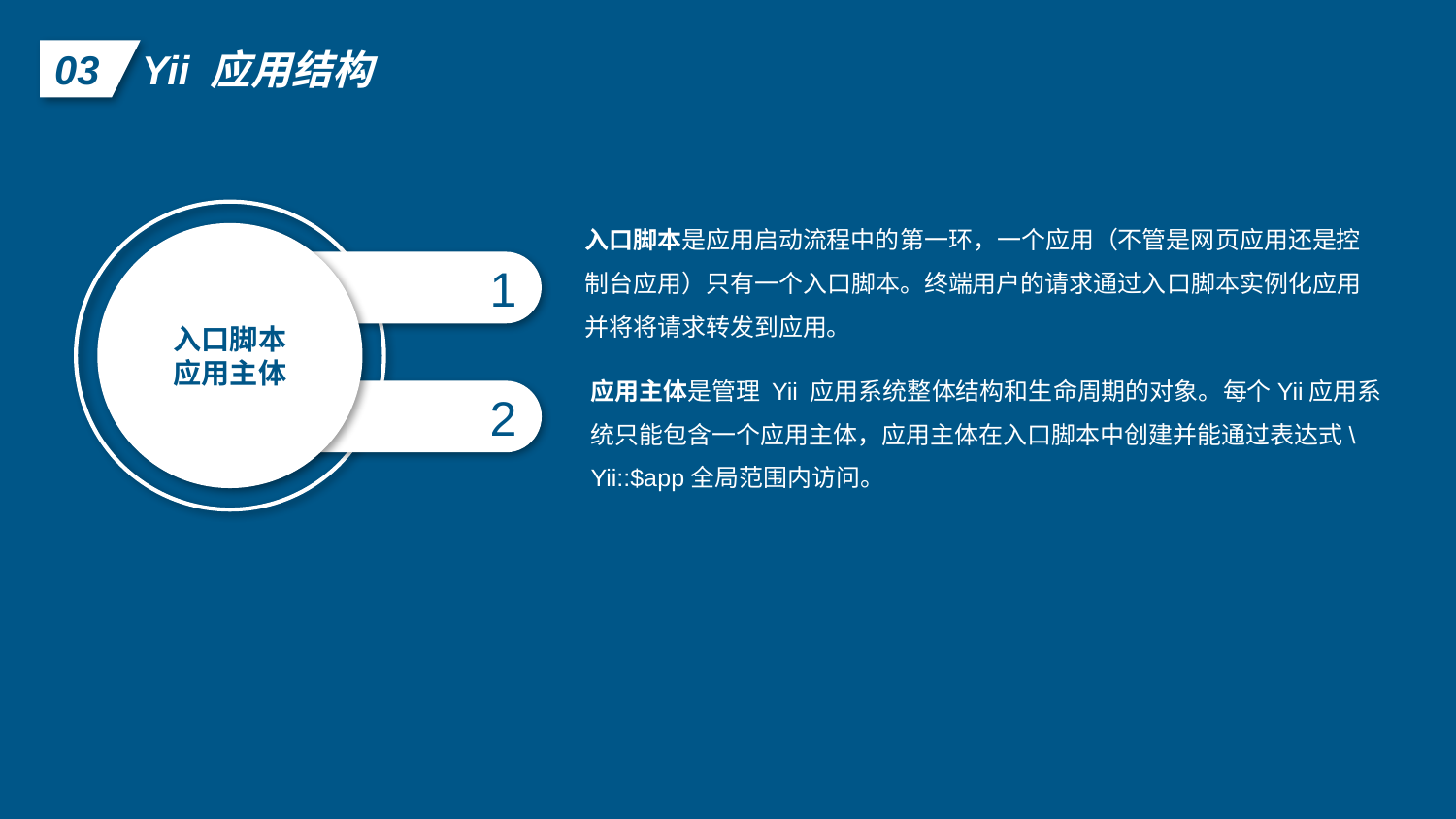

Yii 应用结构
03

入口脚本是应用启动流程中的第一环，一个应用（不管是网页应用还是控制台应用）只有一个入口脚本。终端用户的请求通过入口脚本实例化应用并将将请求转发到应用。
入口脚本
应用主体
1
应用主体是管理 Yii 应用系统整体结构和生命周期的对象。每个Yii应用系统只能包含一个应用主体，应用主体在入口脚本中创建并能通过表达式\Yii::$app全局范围内访问。
2